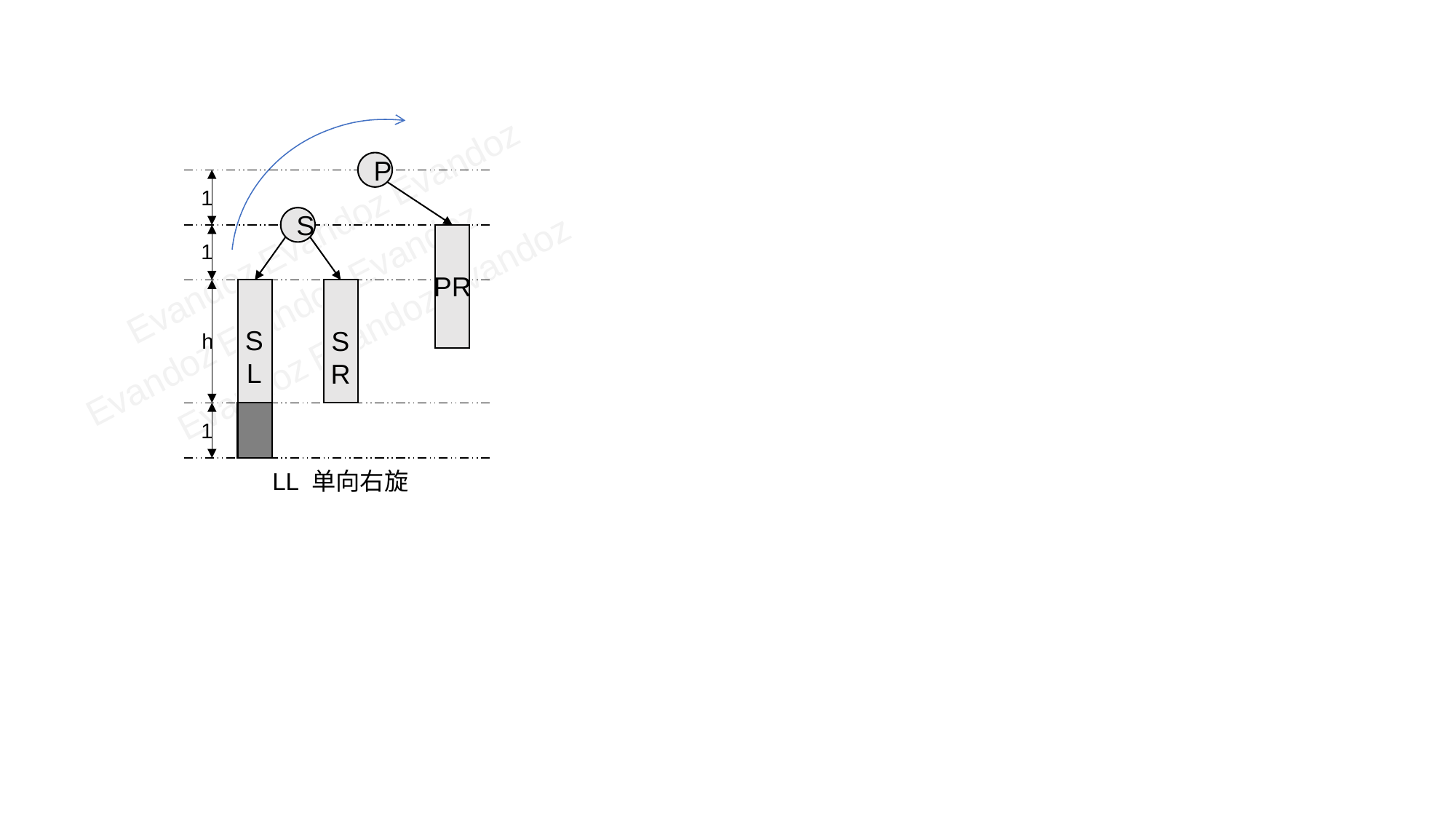

P
1
S
Evandoz
Evandoz
Evandoz
Evandoz
Evandoz
Evandoz
Evandoz
Evandoz
Evandoz

1
PR

SL
SR
h

1
LL 单向右旋